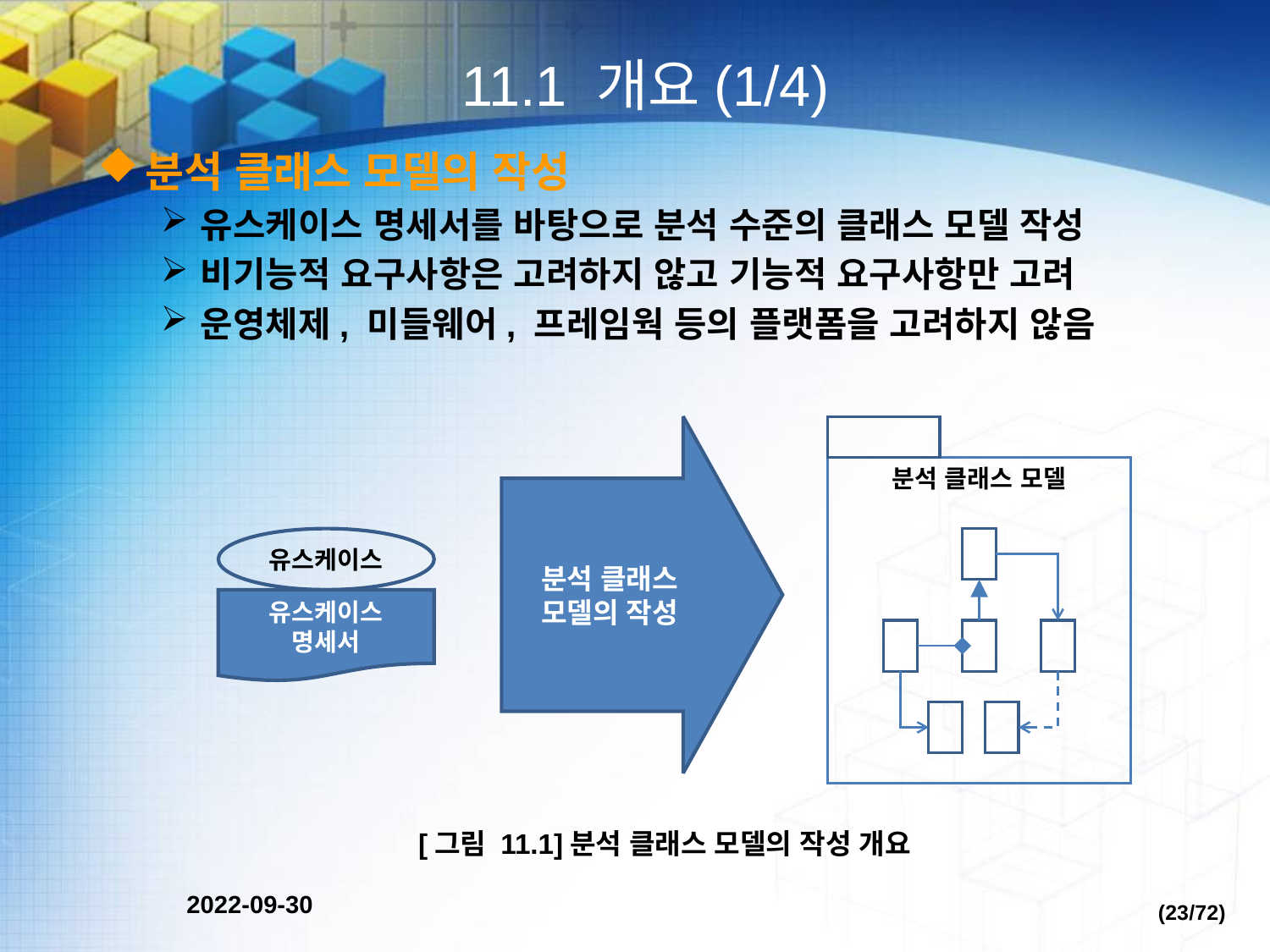

# 11.1 개요(1/4)
분석 클래스 모델의 작성
유스케이스 명세서를 바탕으로 분석 수준의 클래스 모델 작성
비기능적 요구사항은 고려하지 않고 기능적 요구사항만 고려
운영체제, 미들웨어, 프레임웍 등의 플랫폼을 고려하지 않음
분석 클래스
모델의 작성

분석 클래스 모델
유스케이스

유스케이스
명세서

[그림 11.1]분석 클래스 모델의 작성 개요
(23/72)
2022-09-30